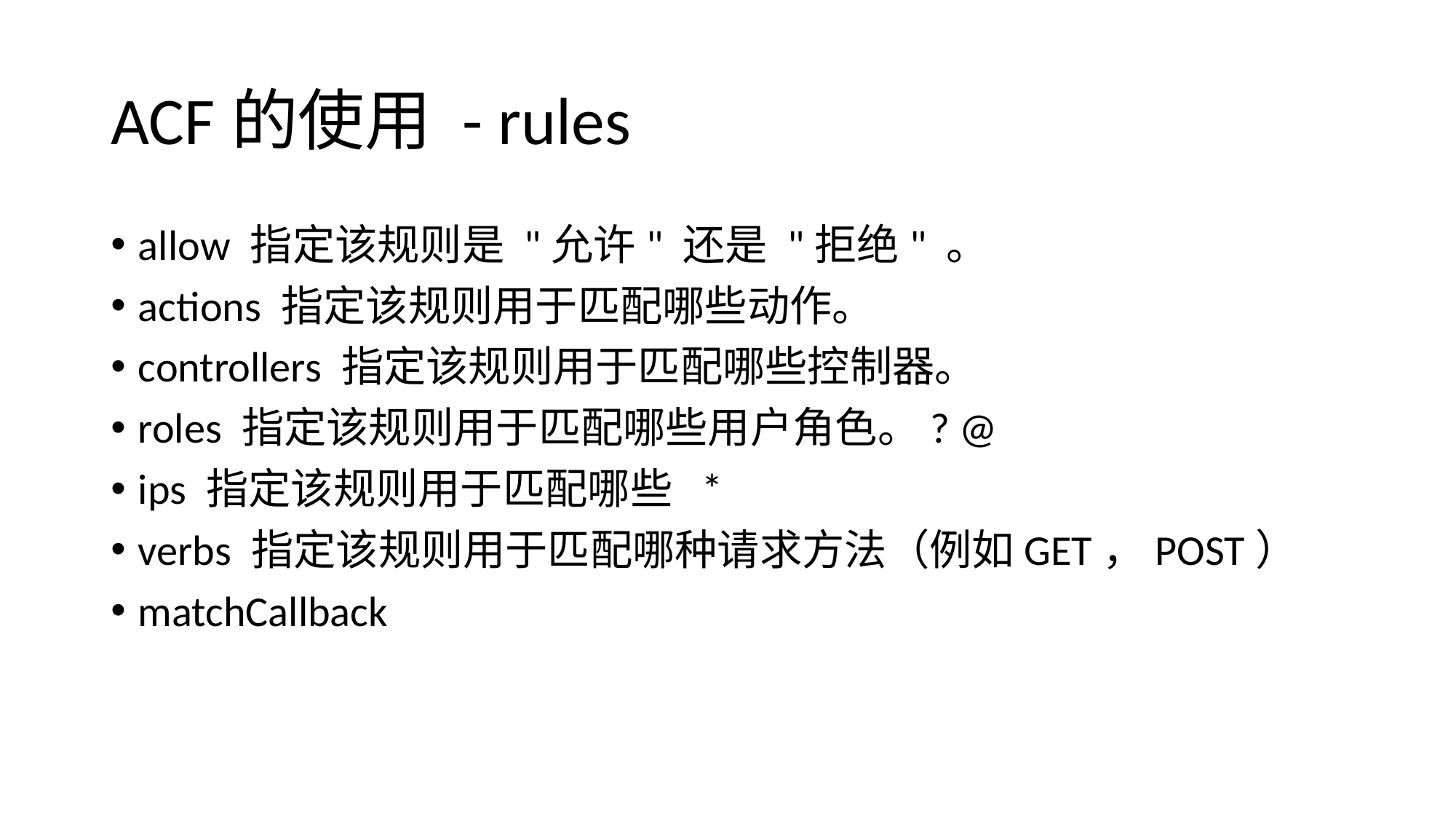

# ACF的使用 - rules
allow 指定该规则是 "允许" 还是 "拒绝" 。
actions 指定该规则用于匹配哪些动作。
controllers 指定该规则用于匹配哪些控制器。
roles 指定该规则用于匹配哪些用户角色。? @
ips 指定该规则用于匹配哪些  *
verbs 指定该规则用于匹配哪种请求方法（例如GET，POST）
matchCallback